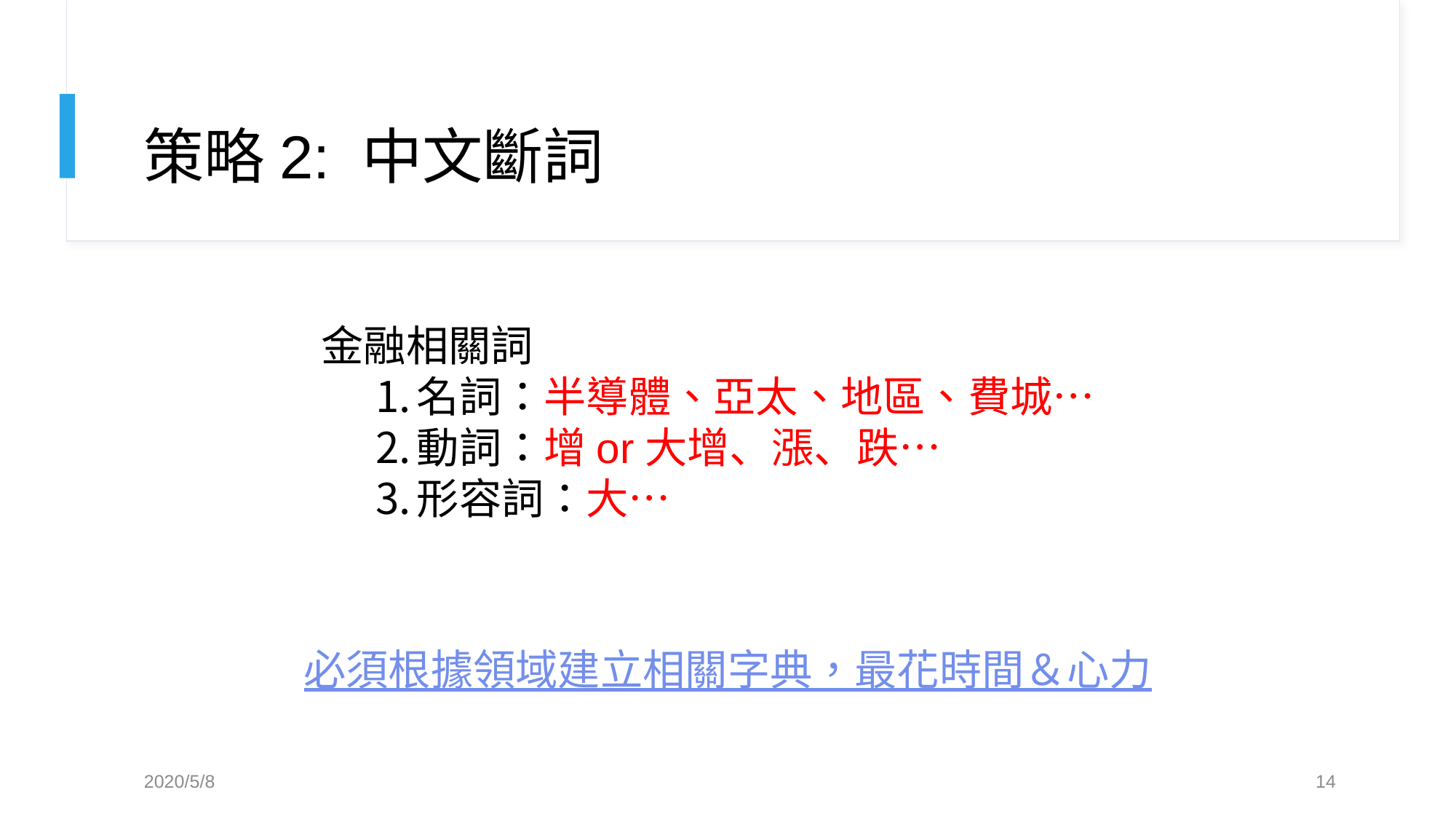

# 策略2: 中文斷詞
金融相關詞
名詞：半導體、亞太、地區、費城…
動詞：增or大增、漲、跌…
形容詞：大…
必須根據領域建立相關字典，最花時間＆心力
2020/5/8
14